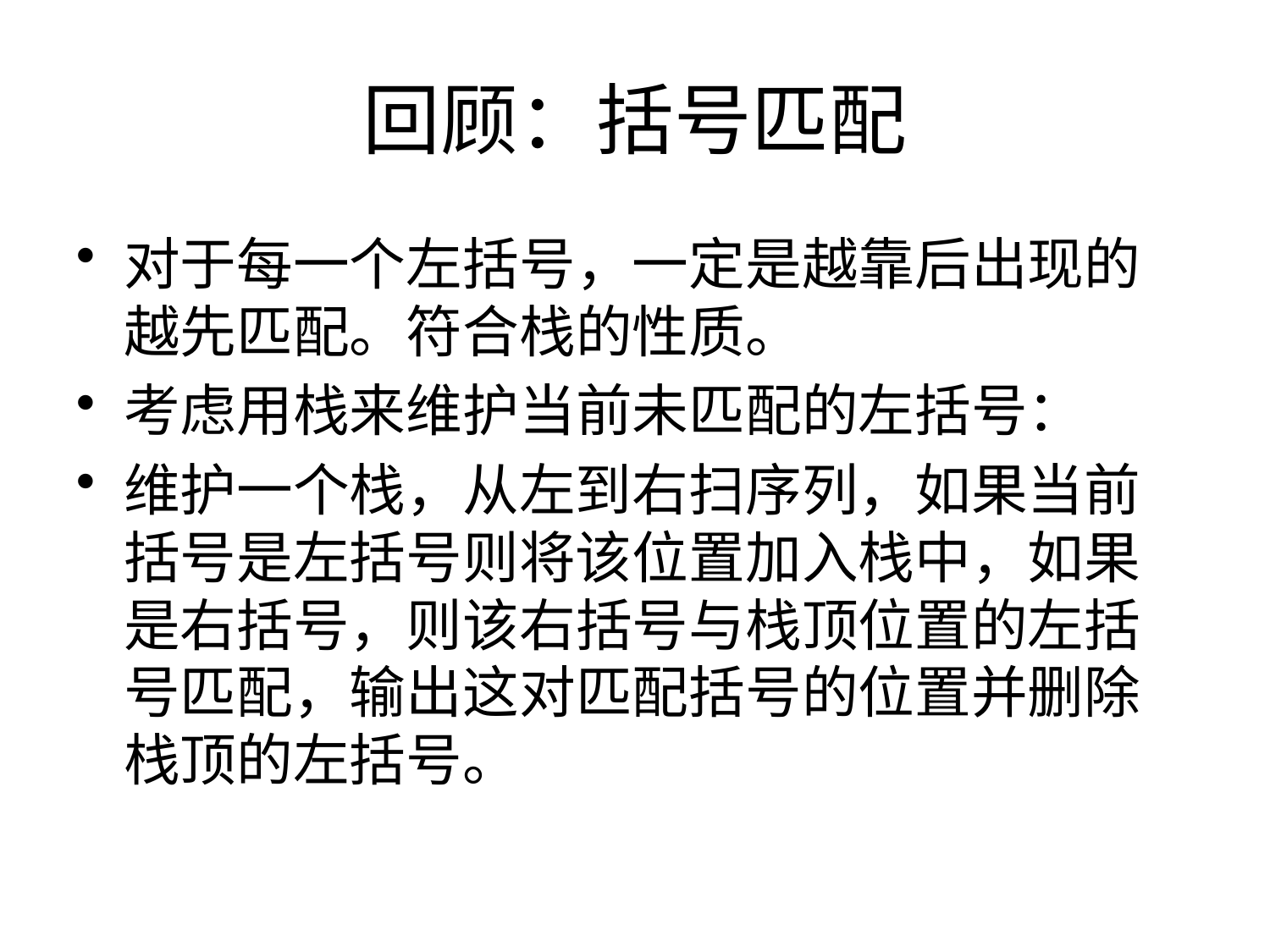

# 回顾：括号匹配
对于每一个左括号，一定是越靠后出现的越先匹配。符合栈的性质。
考虑用栈来维护当前未匹配的左括号：
维护一个栈，从左到右扫序列，如果当前括号是左括号则将该位置加入栈中，如果是右括号，则该右括号与栈顶位置的左括号匹配，输出这对匹配括号的位置并删除栈顶的左括号。